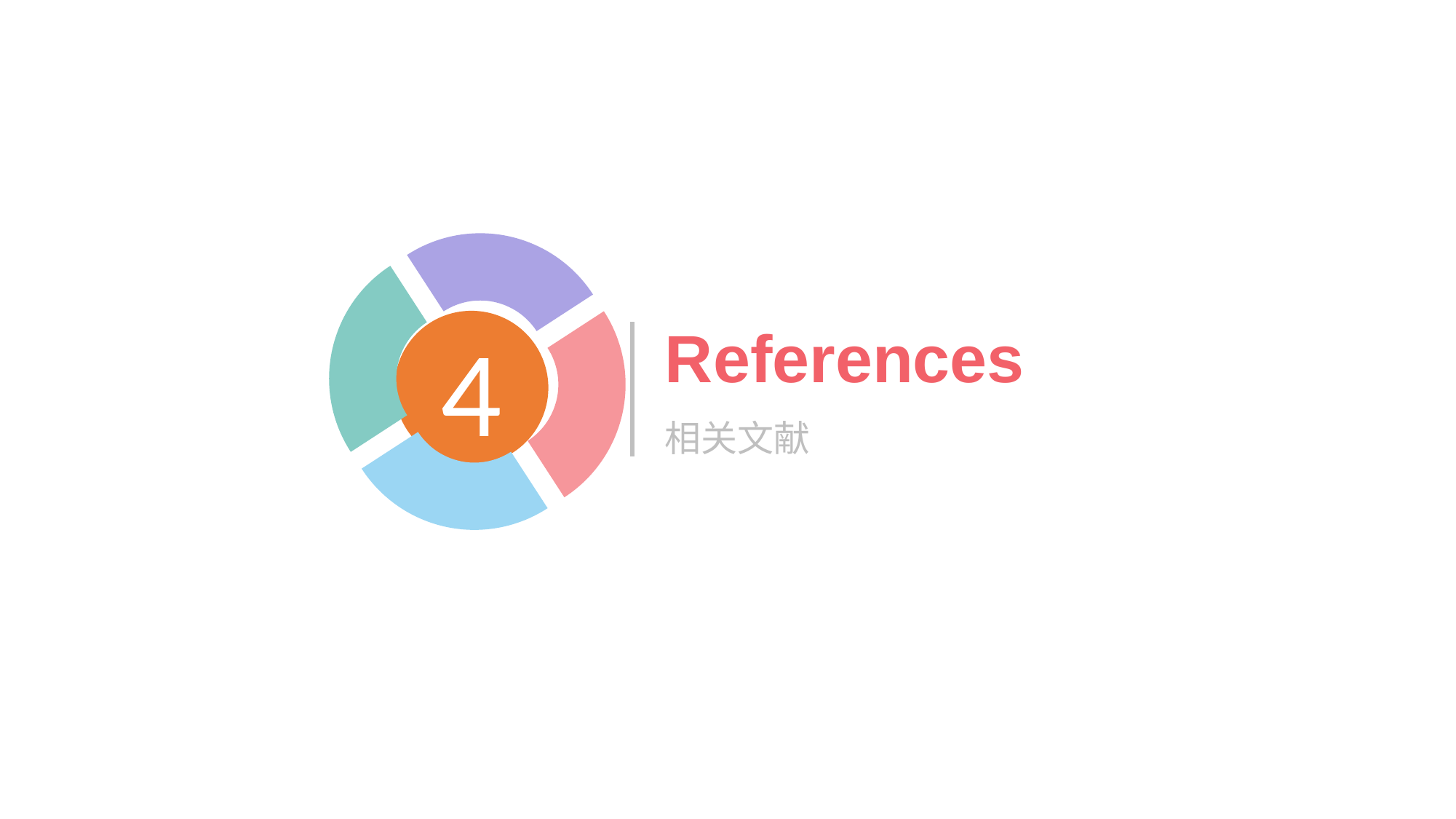

### Chart

| Category | 销售额 |
|---|---|
| 红 | 25.0 |
| 蓝 | 25.0 |
| 青 | 25.0 |
| 橙 | 25.0 |
4
References
相关文献